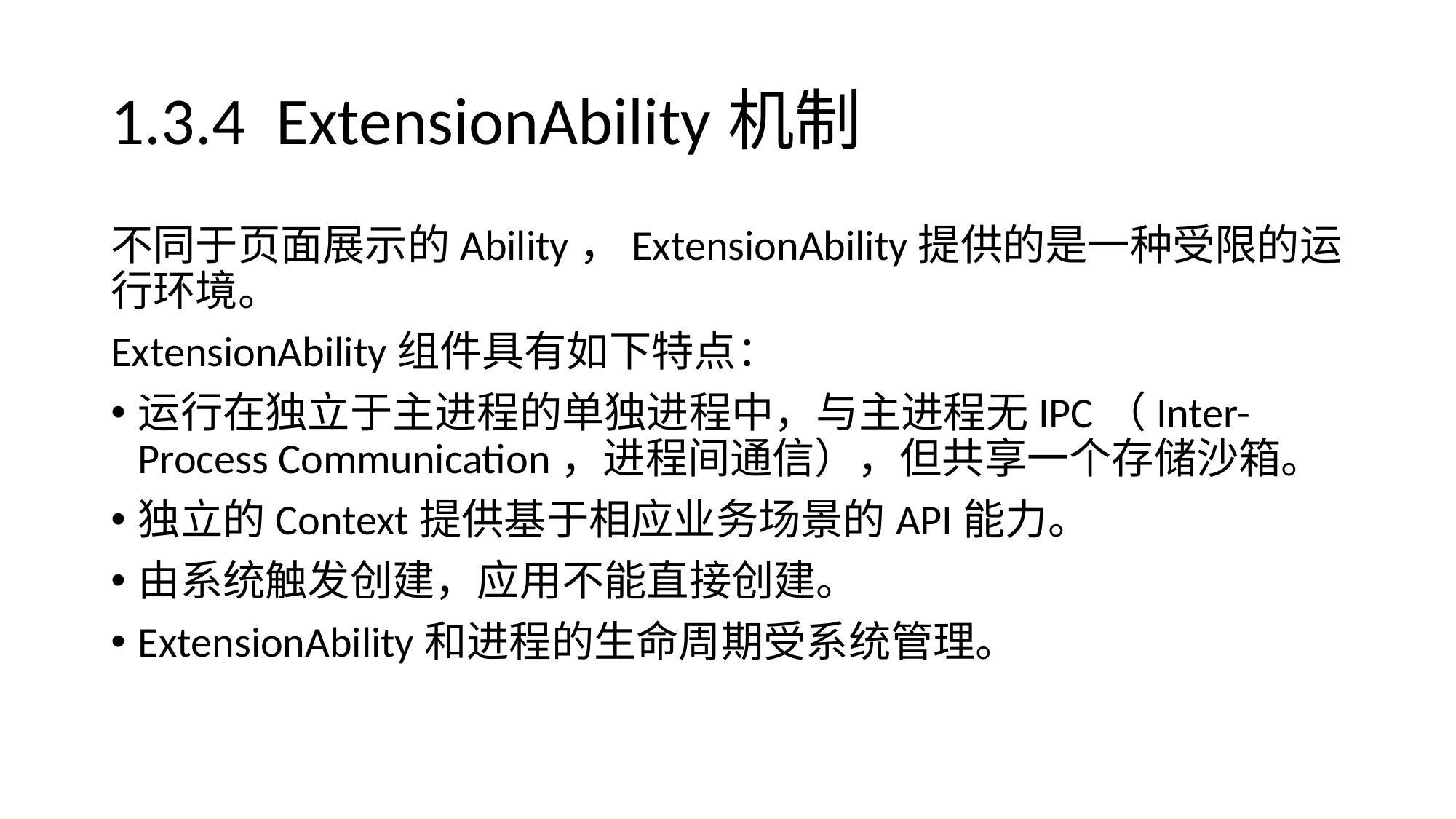

# 1.3.4  ExtensionAbility机制
不同于页面展示的Ability，ExtensionAbility提供的是一种受限的运行环境。
ExtensionAbility组件具有如下特点：
运行在独立于主进程的单独进程中，与主进程无IPC（Inter-Process Communication，进程间通信），但共享一个存储沙箱。
独立的Context提供基于相应业务场景的API能力。
由系统触发创建，应用不能直接创建。
ExtensionAbility和进程的生命周期受系统管理。